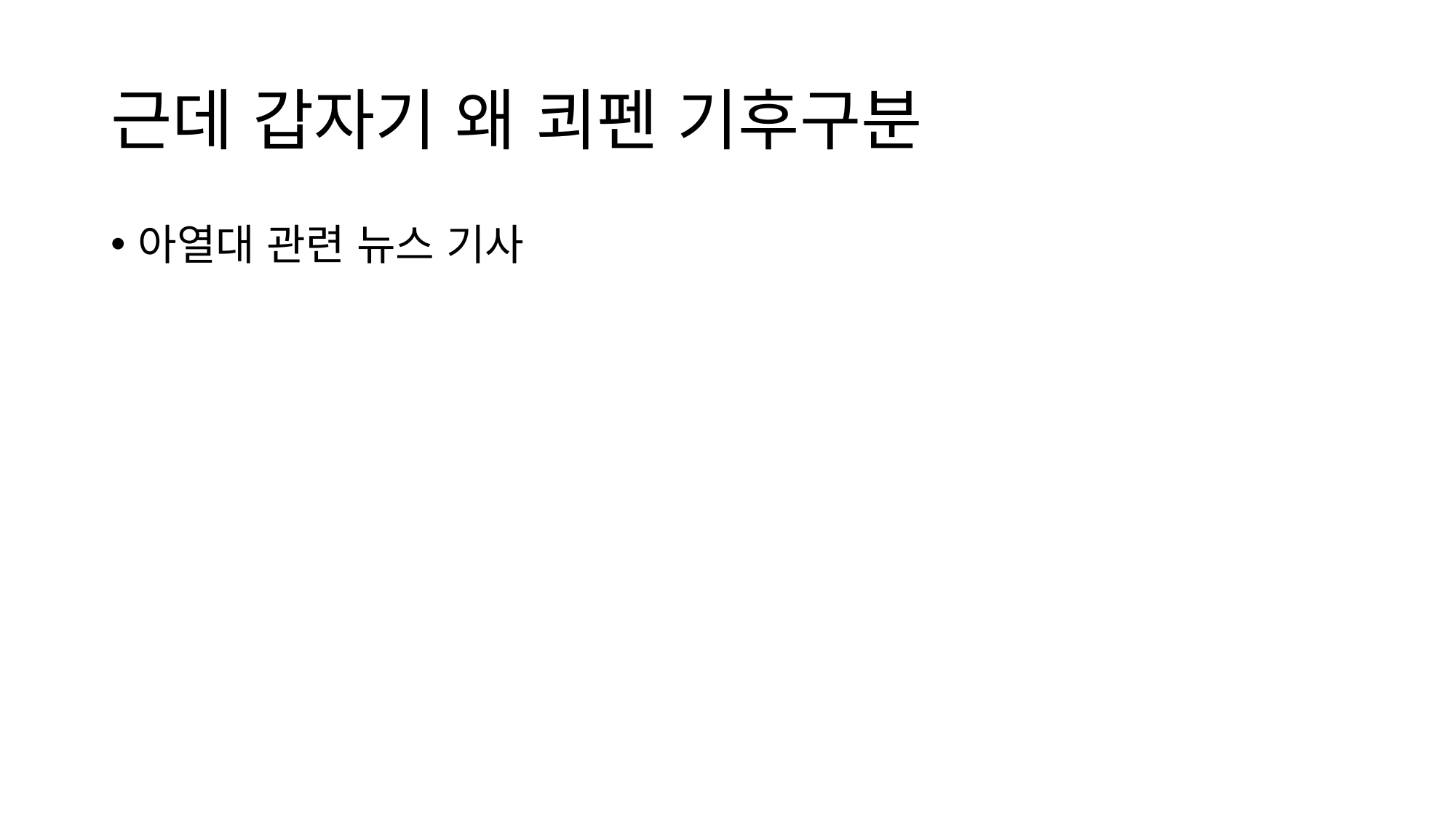

# 근데 갑자기 왜 쾨펜 기후구분
아열대 관련 뉴스 기사